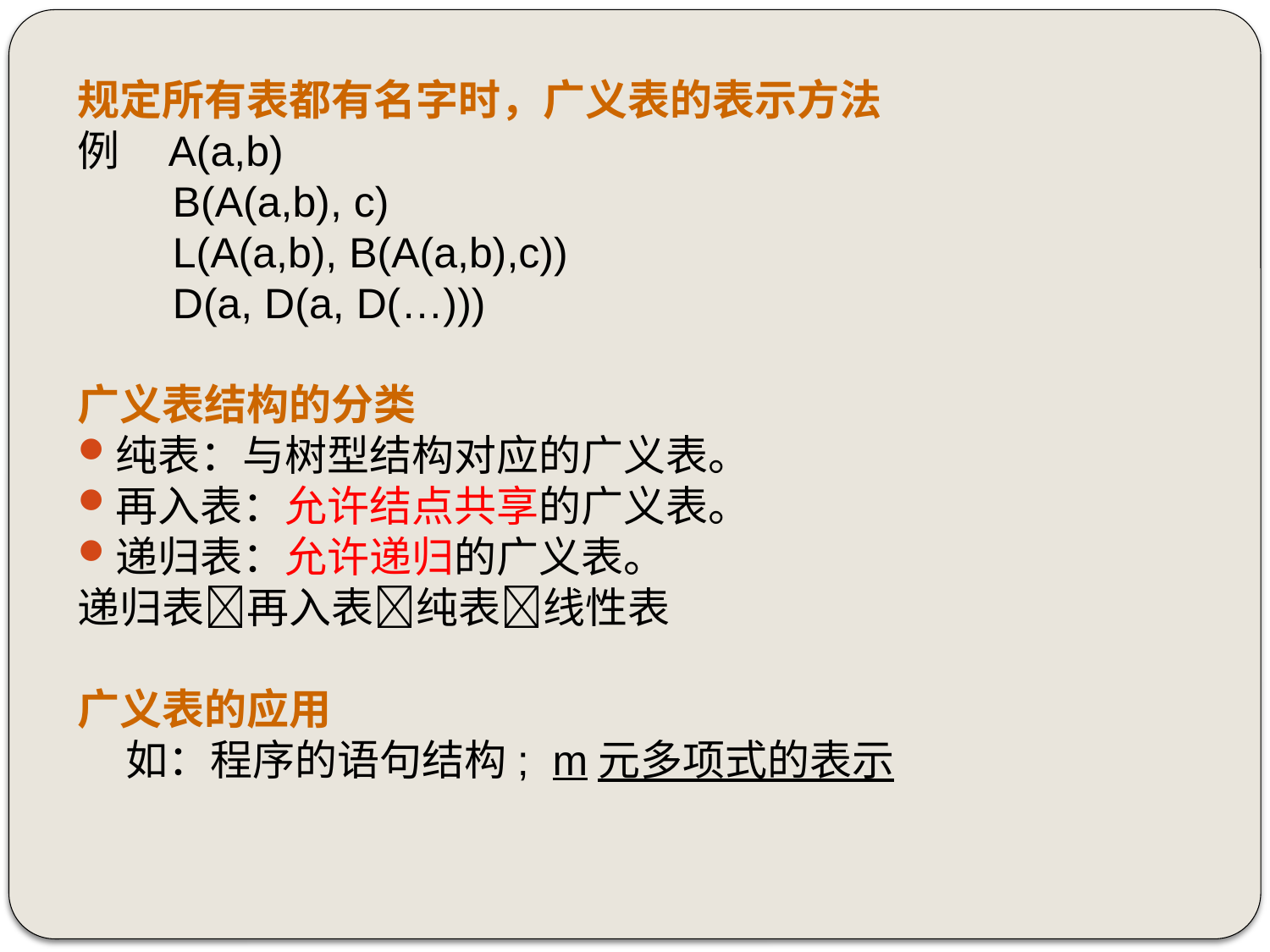

规定所有表都有名字时，广义表的表示方法
例    A(a,b)
        B(A(a,b), c)
        L(A(a,b), B(A(a,b),c))
        D(a, D(a, D(…)))

广义表结构的分类
纯表：与树型结构对应的广义表。
再入表：允许结点共享的广义表。
递归表：允许递归的广义表。
递归表⊃再入表⊃纯表⊃线性表

广义表的应用
    如：程序的语句结构;  m元多项式的表示